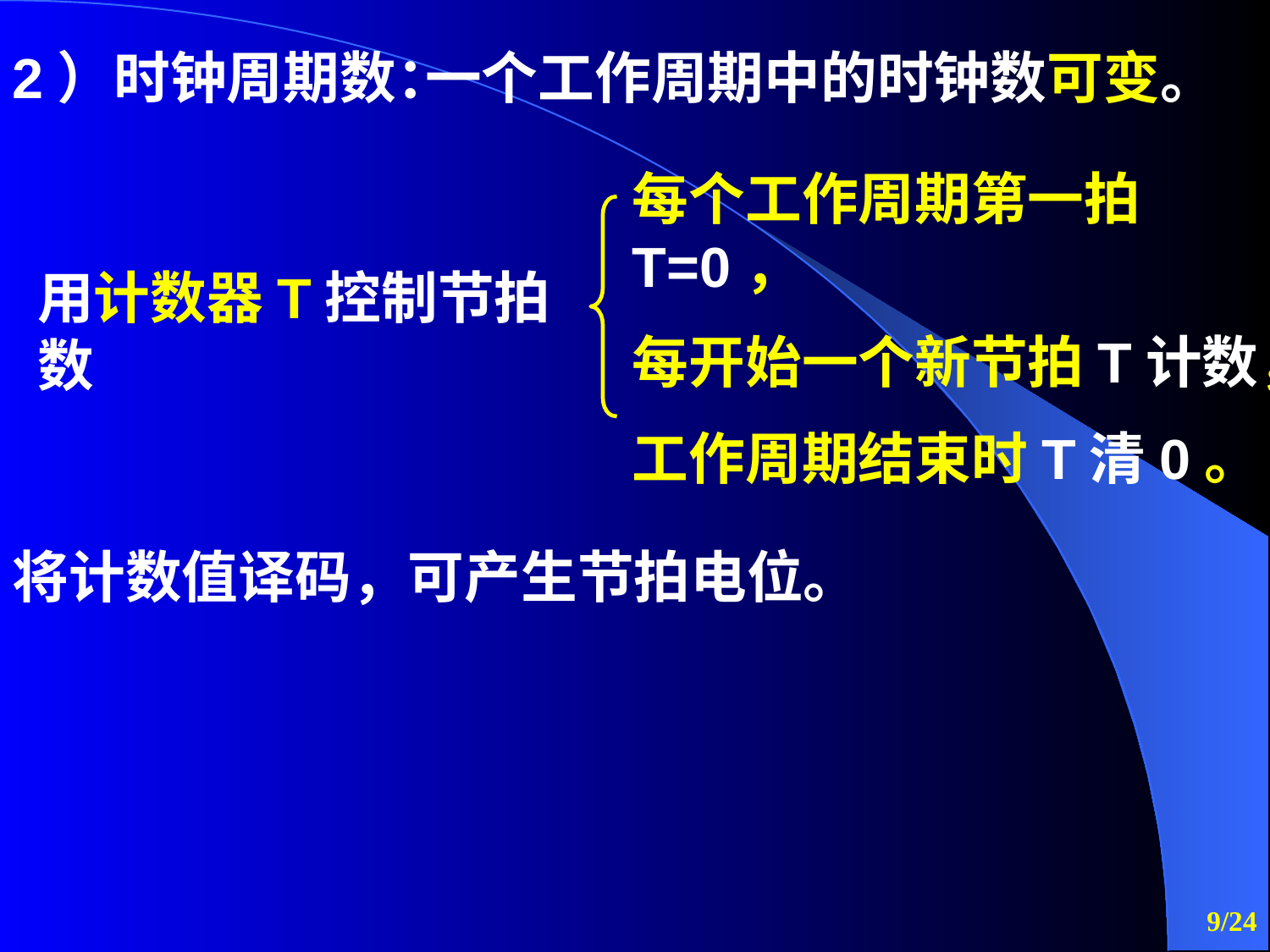

2）时钟周期数：
一个工作周期中的时钟数可变。
每个工作周期第一拍T=0，
每开始一个新节拍T计数，
工作周期结束时T清0。

用计数器T控制节拍数
将计数值译码，可产生节拍电位。
9/24